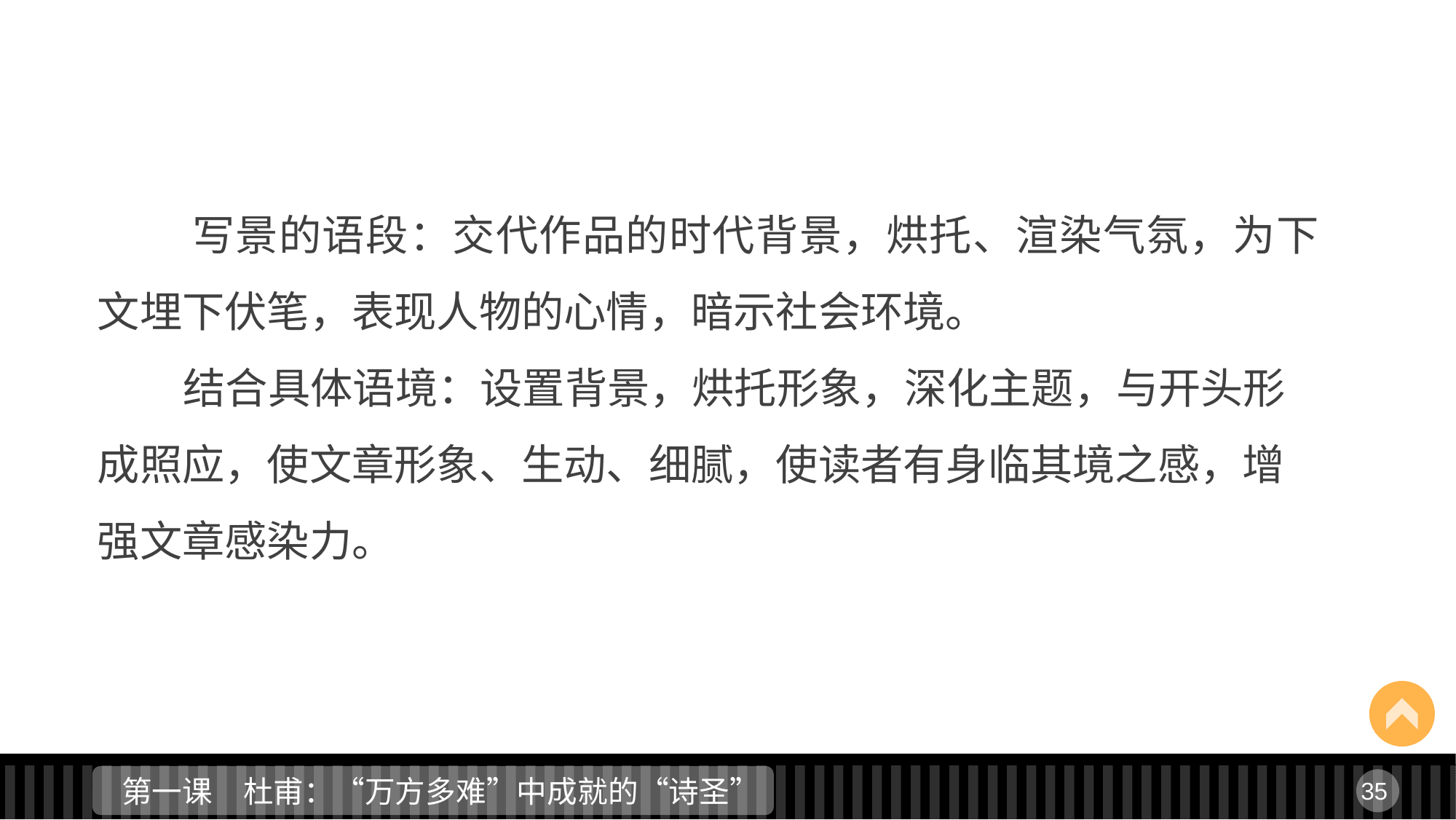

写景的语段：交代作品的时代背景，烘托、渲染气氛，为下文埋下伏笔，表现人物的心情，暗示社会环境。
        结合具体语境：设置背景，烘托形象，深化主题，与开头形成照应，使文章形象、生动、细腻，使读者有身临其境之感，增强文章感染力。